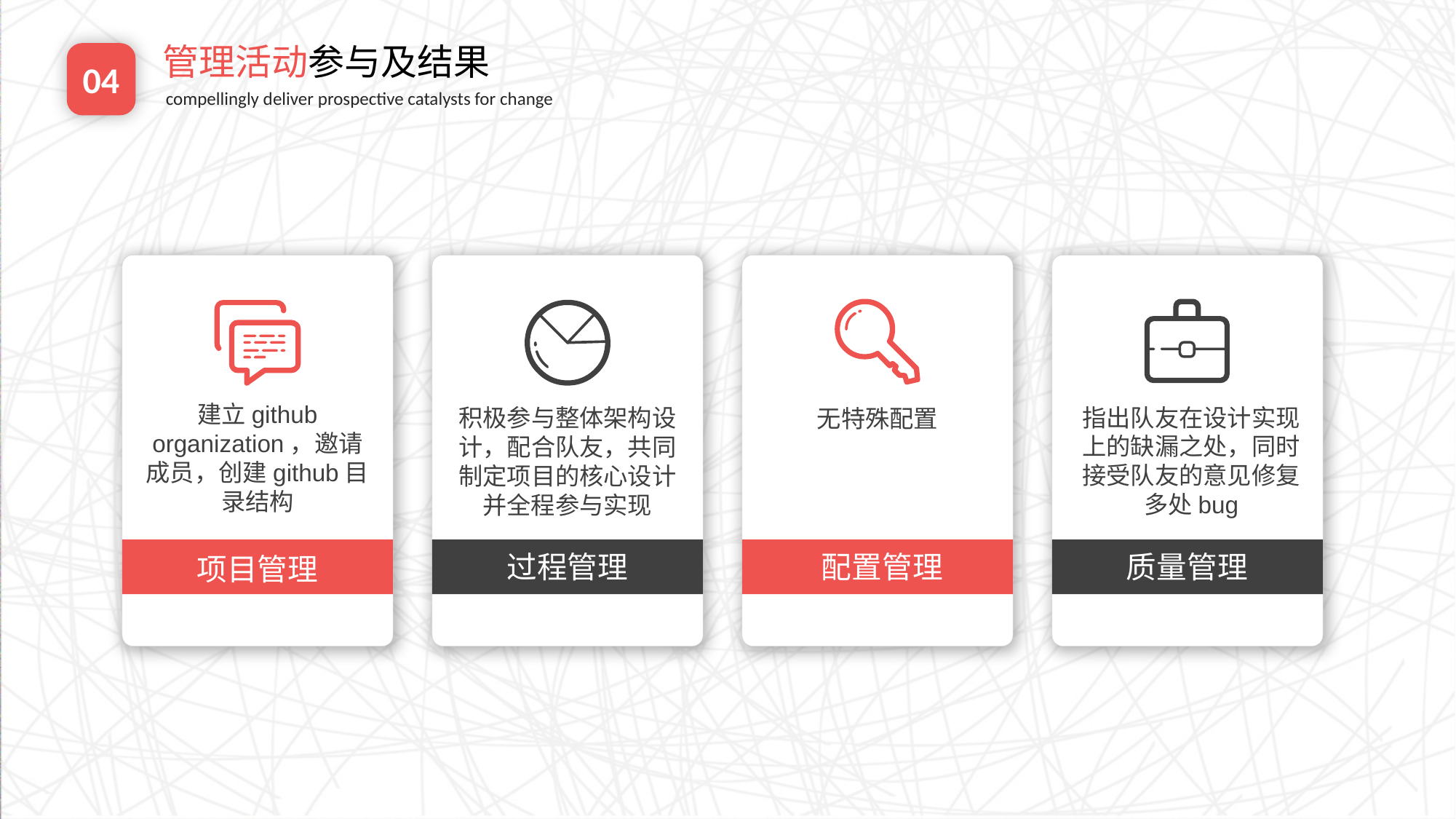

管理活动参与及结果
compellingly deliver prospective catalysts for change
04
e7d195523061f1c0205959036996ad55c215b892a7aac5c0B9ADEF7896FB48F2EF97163A2DE1401E1875DEDC438B7864AD24CA23553DBBBD975DAF4CAD4A2592689FFB6CEE59FFA55B2702D0E5EE29CDFC0DD98BC7D6A39AC4E055256EE11BBEDCDB7C9722D66262996B68DE860BD3C77EBCAECB599909EC0E07B61811075331ABCDE6990254B8C8

建立github organization，邀请成员，创建github目录结构
指出队友在设计实现上的缺漏之处，同时接受队友的意见修复多处bug
积极参与整体架构设计，配合队友，共同制定项目的核心设计并全程参与实现
无特殊配置

过程管理
配置管理
质量管理
项目管理